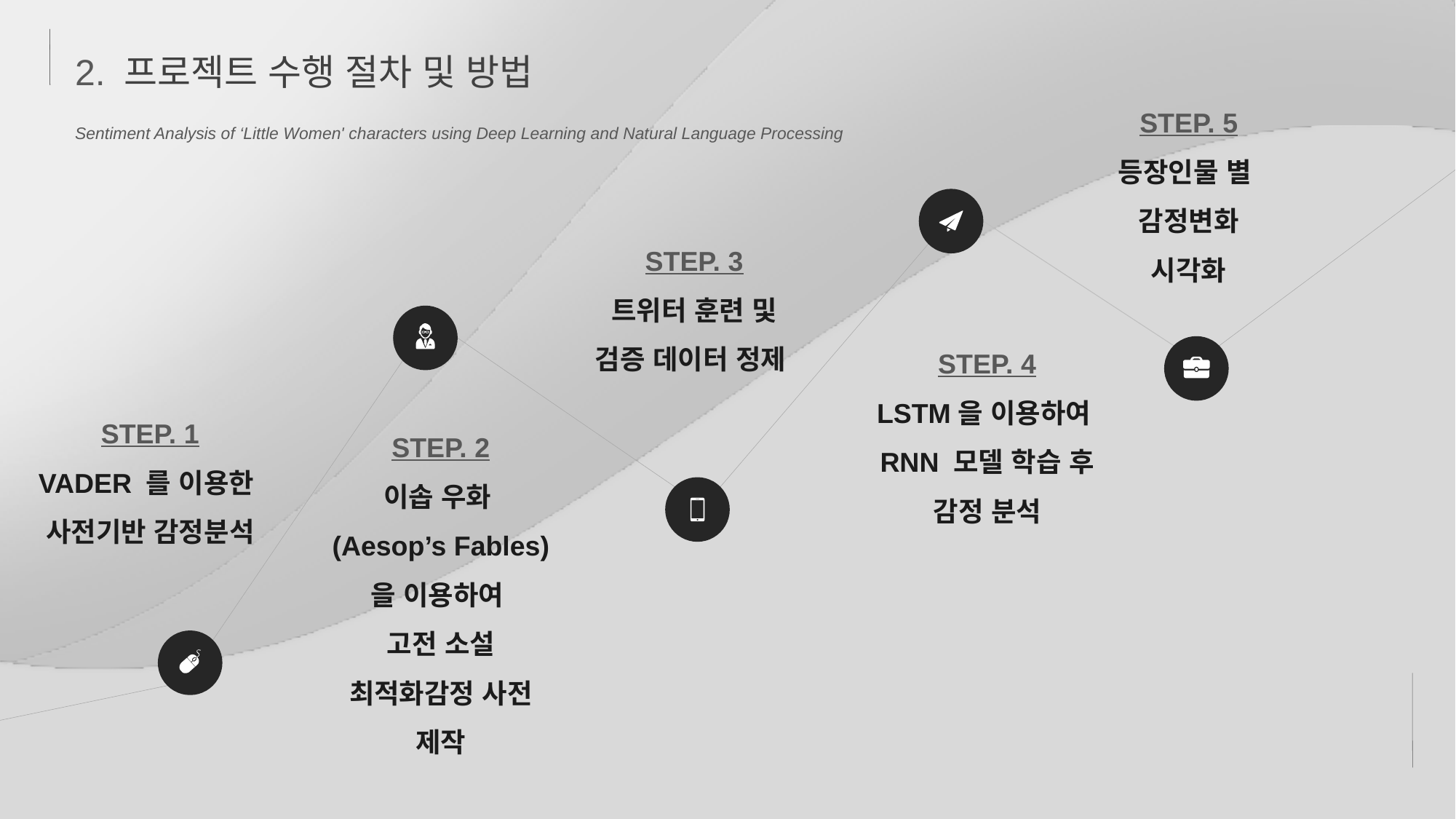

2. 프로젝트 수행 절차 및 방법
Sentiment Analysis of ‘Little Women' characters using Deep Learning and Natural Language Processing

STEP. 5
등장인물 별
감정변화
시각화

STEP. 3
트위터 훈련 및 검증 데이터 정제

STEP. 4
LSTM을 이용하여RNN 모델 학습 후
감정 분석

STEP. 1
VADER 를 이용한
사전기반 감정분석
STEP. 2
이솝 우화(Aesop’s Fables) 을 이용하여
고전 소설 최적화감정 사전 제작